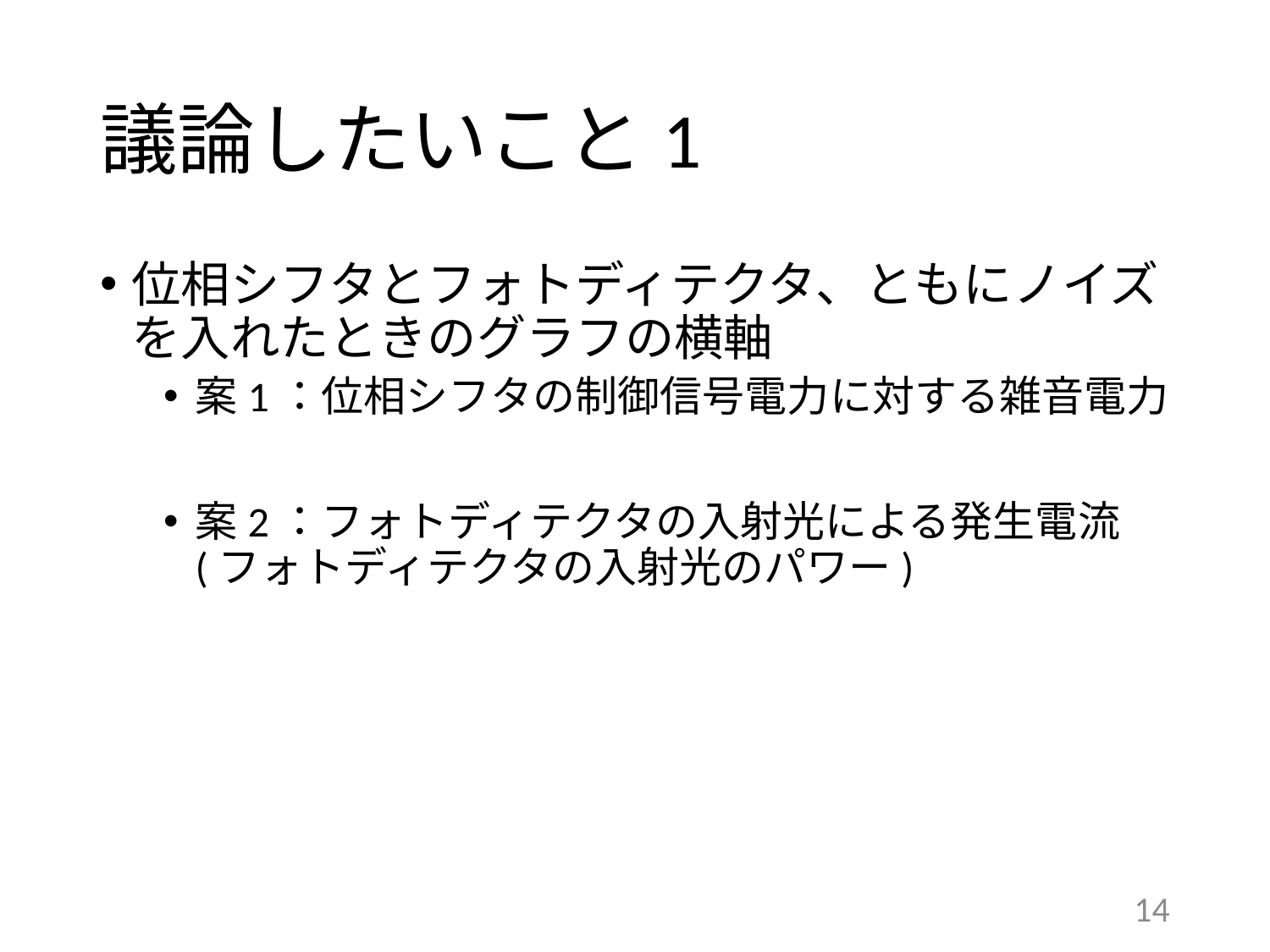

# 議論したいこと1
位相シフタとフォトディテクタ、ともにノイズを入れたときのグラフの横軸
案1：位相シフタの制御信号電力に対する雑音電力

案2：フォトディテクタの入射光による発生電流(フォトディテクタの入射光のパワー)

14